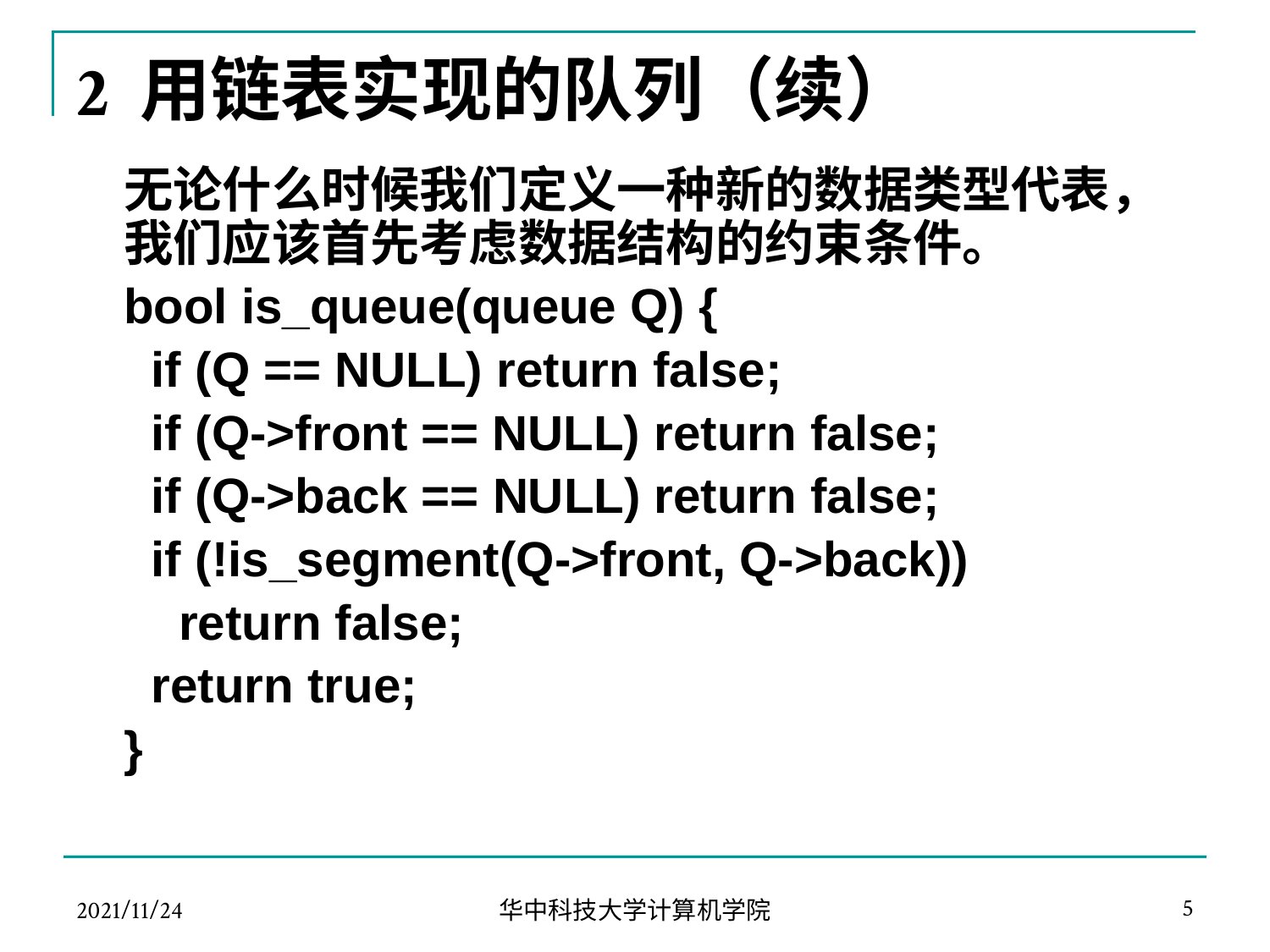

# 2 用链表实现的队列（续）
	无论什么时候我们定义一种新的数据类型代表，我们应该首先考虑数据结构的约束条件。
	bool is_queue(queue Q) {
	  if (Q == NULL) return false;
	  if (Q->front == NULL) return false;
	  if (Q->back == NULL) return false;
	  if (!is_segment(Q->front, Q->back))
	    return false;
	  return true;
	}
2021/11/24
5
华中科技大学计算机学院